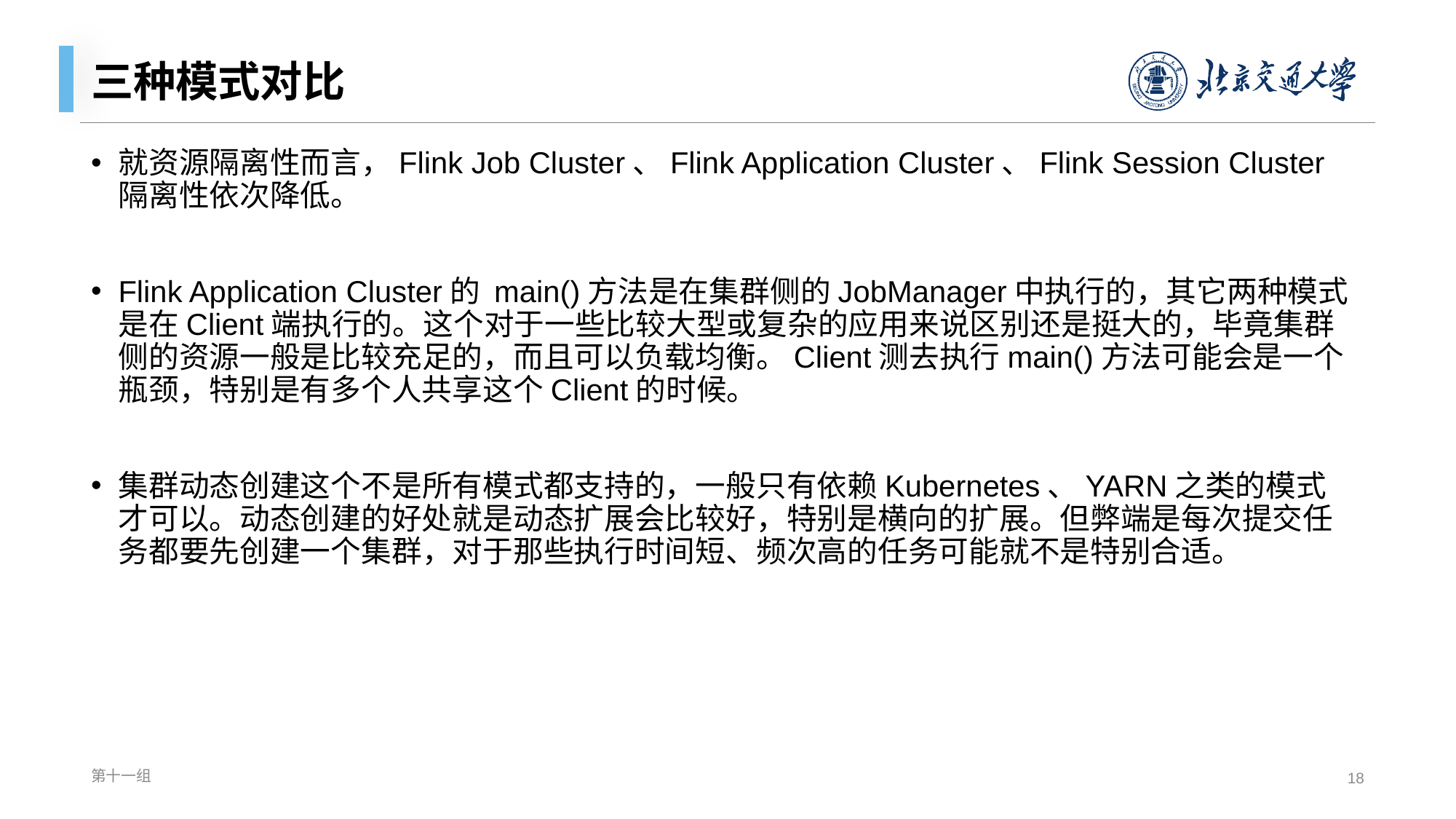

# 三种模式对比
就资源隔离性而言，Flink Job Cluster、Flink Application Cluster、Flink Session Cluster隔离性依次降低。

Flink Application Cluster的 main()方法是在集群侧的JobManager中执行的，其它两种模式是在Client端执行的。这个对于一些比较大型或复杂的应用来说区别还是挺大的，毕竟集群侧的资源一般是比较充足的，而且可以负载均衡。Client测去执行main()方法可能会是一个瓶颈，特别是有多个人共享这个Client的时候。

集群动态创建这个不是所有模式都支持的，一般只有依赖Kubernetes、YARN之类的模式才可以。动态创建的好处就是动态扩展会比较好，特别是横向的扩展。但弊端是每次提交任务都要先创建一个集群，对于那些执行时间短、频次高的任务可能就不是特别合适。

第十一组
18